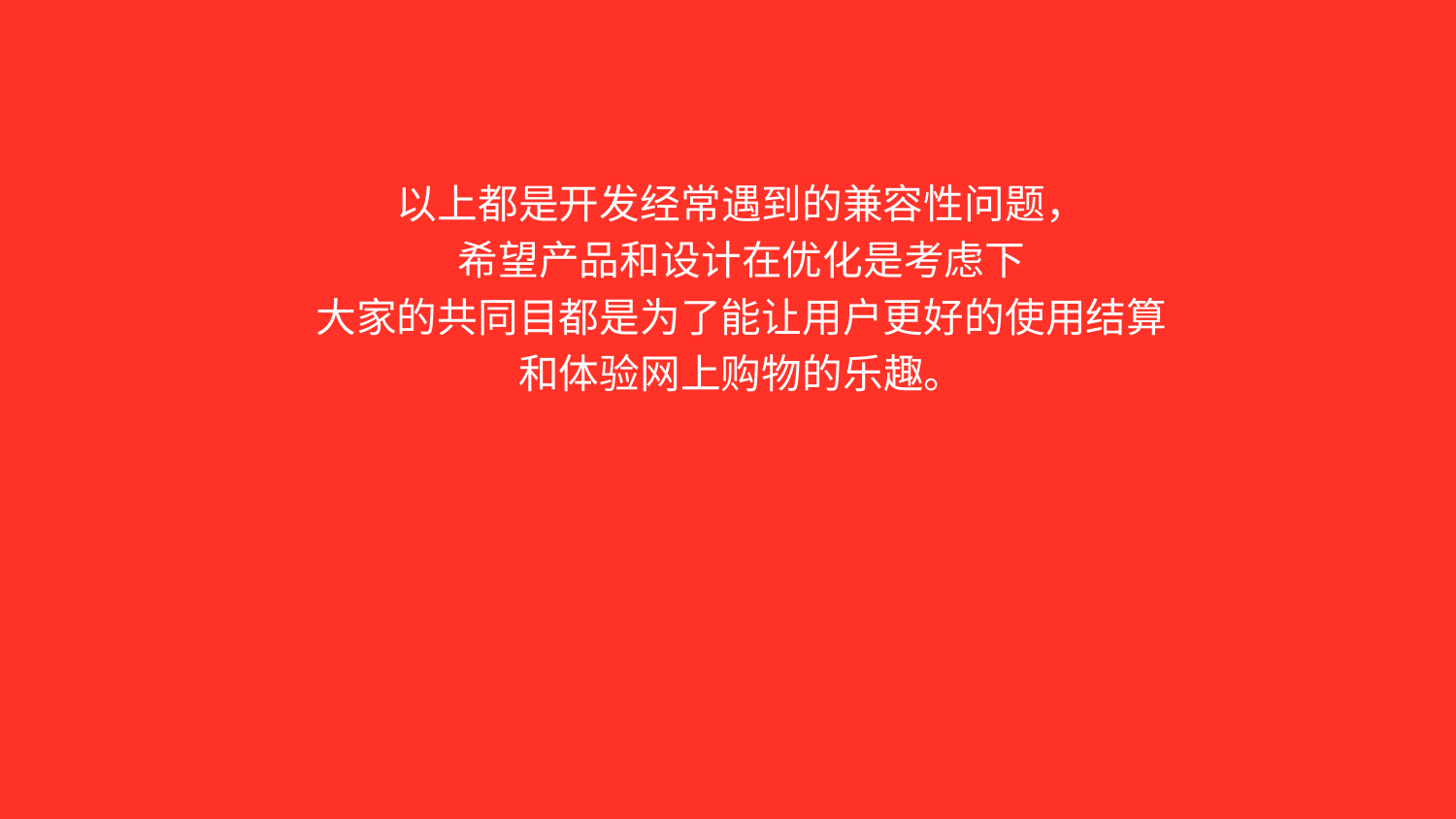

以上都是开发经常遇到的兼容性问题，
希望产品和设计在优化是考虑下
大家的共同目都是为了能让用户更好的使用结算
和体验网上购物的乐趣。